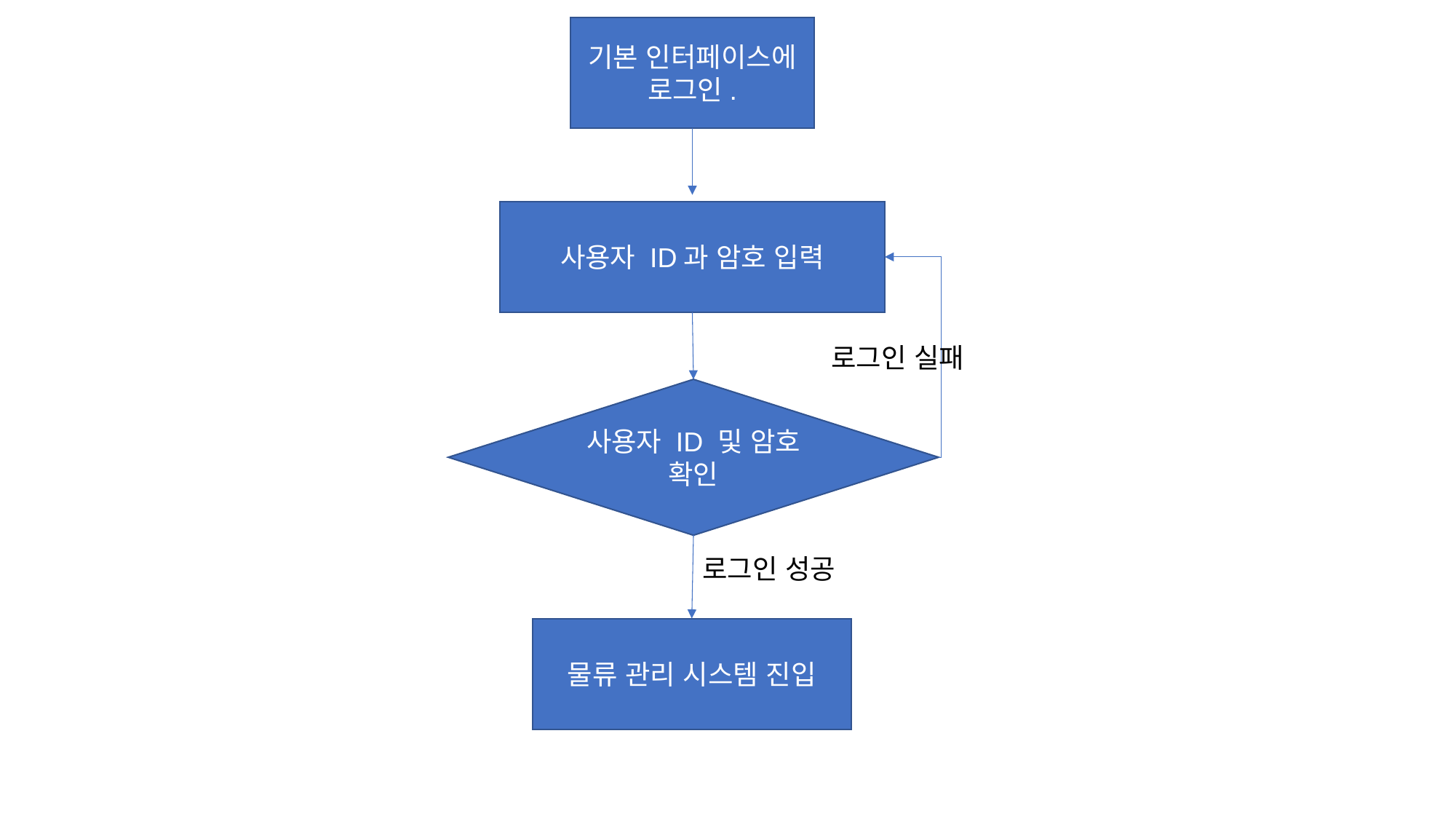

기본 인터페이스에 로그인.
사용자 ID과 암호 입력
로그인 실패
사용자 ID 및 암호 확인
로그인 성공
물류 관리 시스템 진입